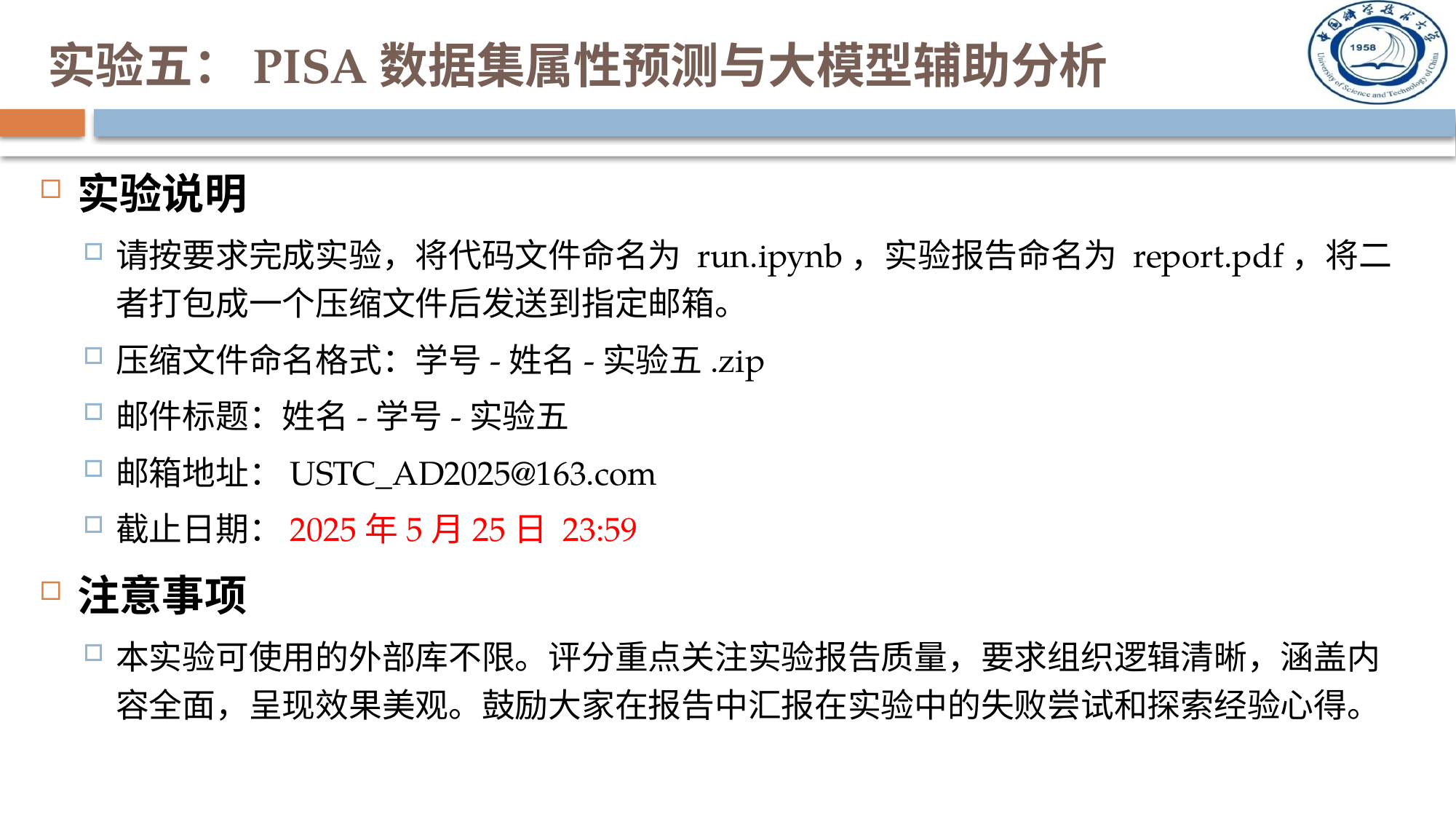

# 实验五：PISA数据集属性预测与大模型辅助分析
实验说明
请按要求完成实验，将代码文件命名为 run.ipynb，实验报告命名为 report.pdf，将二者打包成一个压缩文件后发送到指定邮箱。
压缩文件命名格式：学号-姓名-实验五.zip
邮件标题：姓名-学号-实验五
邮箱地址：USTC_AD2025@163.com
截止日期：2025年5月25日 23:59
注意事项
本实验可使用的外部库不限。评分重点关注实验报告质量，要求组织逻辑清晰，涵盖内容全面，呈现效果美观。鼓励大家在报告中汇报在实验中的失败尝试和探索经验心得。